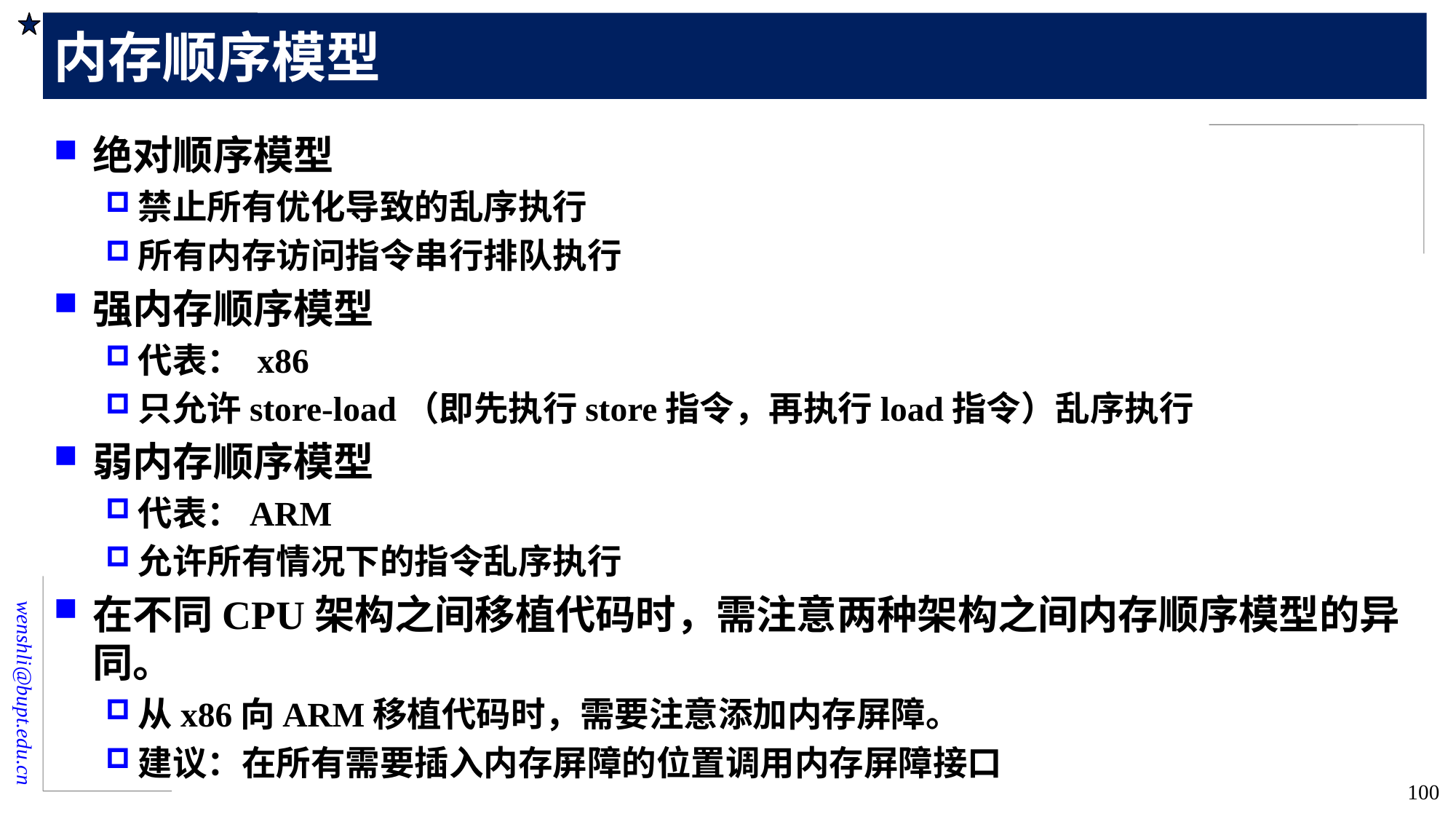

# 内存顺序模型
绝对顺序模型
禁止所有优化导致的乱序执行
所有内存访问指令串行排队执行
强内存顺序模型
代表： x86
只允许store-load（即先执行store指令，再执行load指令）乱序执行
弱内存顺序模型
代表：ARM
允许所有情况下的指令乱序执行
在不同CPU架构之间移植代码时，需注意两种架构之间内存顺序模型的异同。
从x86向ARM移植代码时，需要注意添加内存屏障。
建议：在所有需要插入内存屏障的位置调用内存屏障接口
100